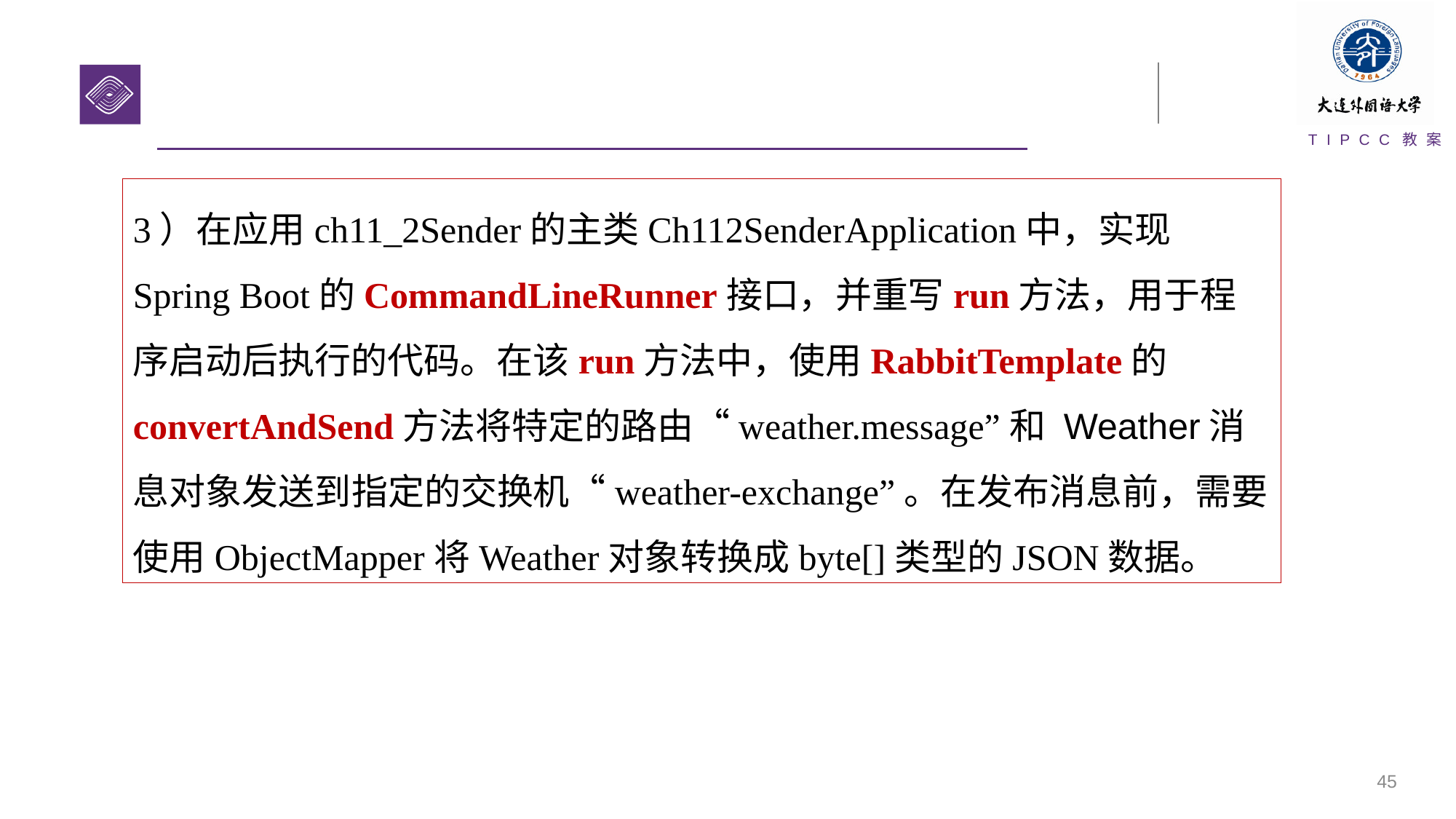

3）在应用ch11_2Sender的主类Ch112SenderApplication中，实现Spring Boot的CommandLineRunner接口，并重写run方法，用于程序启动后执行的代码。在该run方法中，使用RabbitTemplate的convertAndSend方法将特定的路由“weather.message”和 Weather消息对象发送到指定的交换机“weather-exchange”。在发布消息前，需要使用ObjectMapper将Weather对象转换成byte[]类型的JSON数据。
45